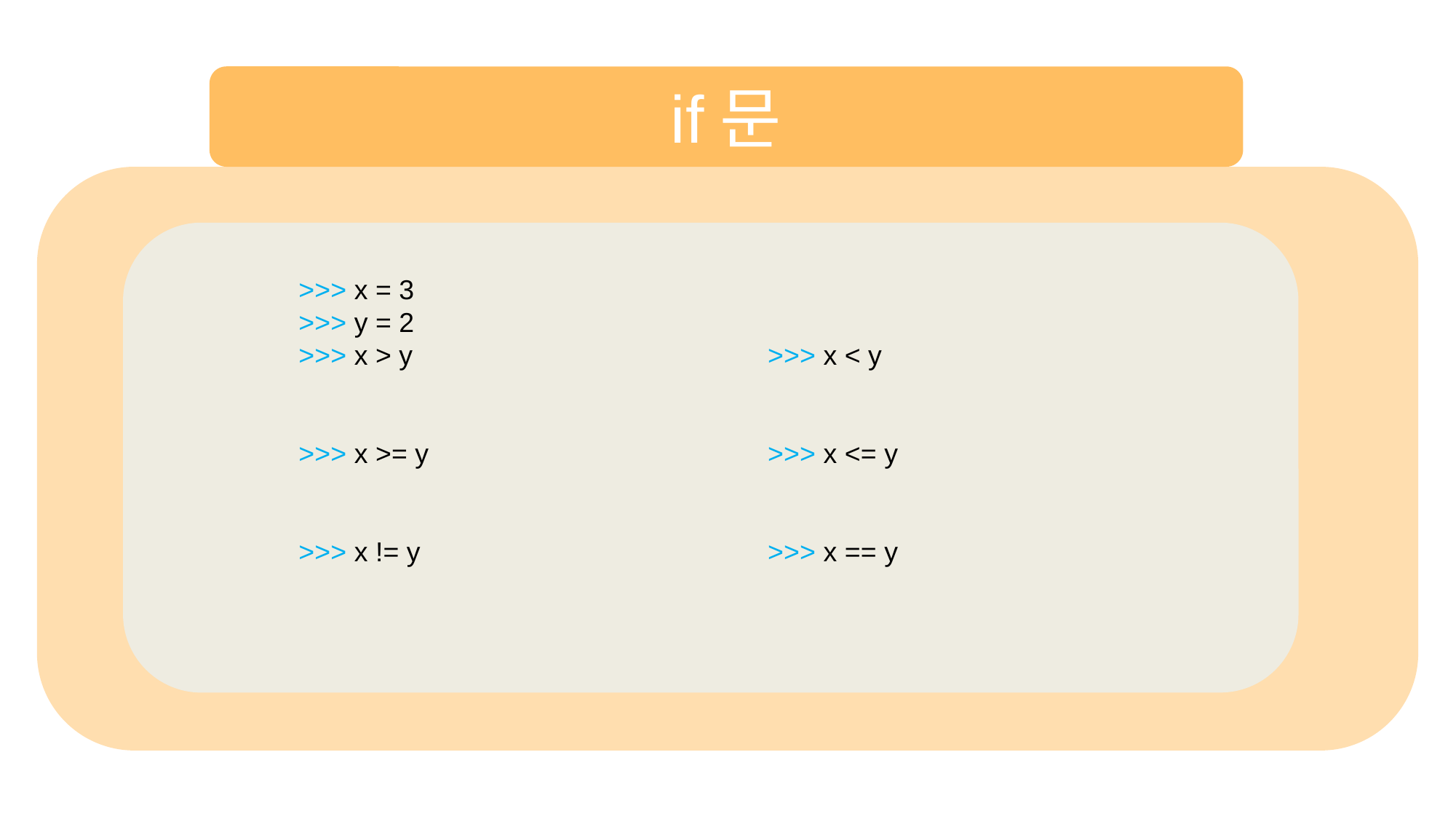

if문

>>> x = 3
>>> y = 2
>>> x > y

>>> x >= y

>>> x != y

>>> x < y

>>> x <= y

>>> x == y